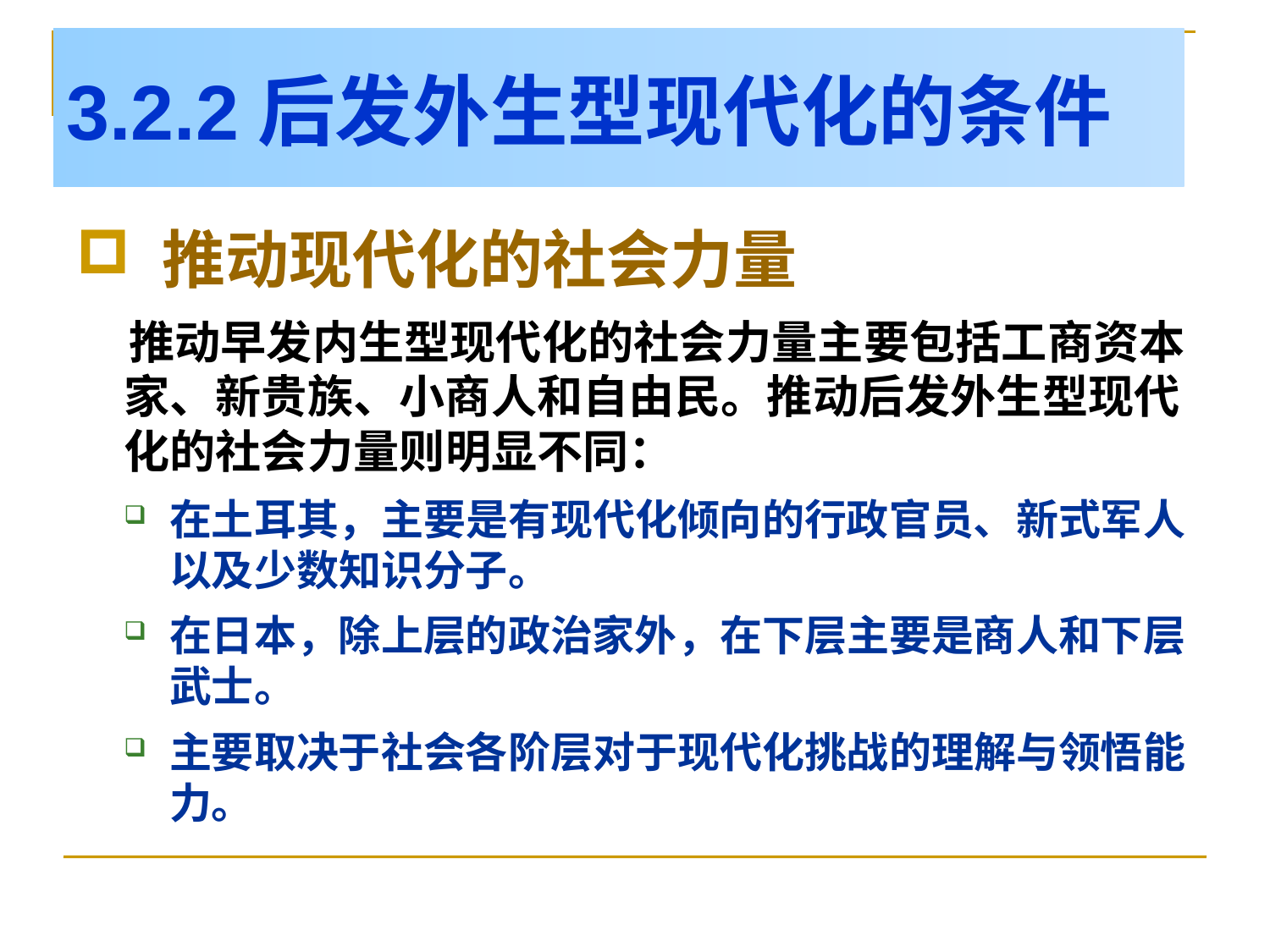

3.2.2后发外生型现代化的条件
#
 推动现代化的社会力量
    推动早发内生型现代化的社会力量主要包括工商资本家、新贵族、小商人和自由民。推动后发外生型现代化的社会力量则明显不同：
在土耳其，主要是有现代化倾向的行政官员、新式军人以及少数知识分子。
在日本，除上层的政治家外，在下层主要是商人和下层武士。
主要取决于社会各阶层对于现代化挑战的理解与领悟能力。
49